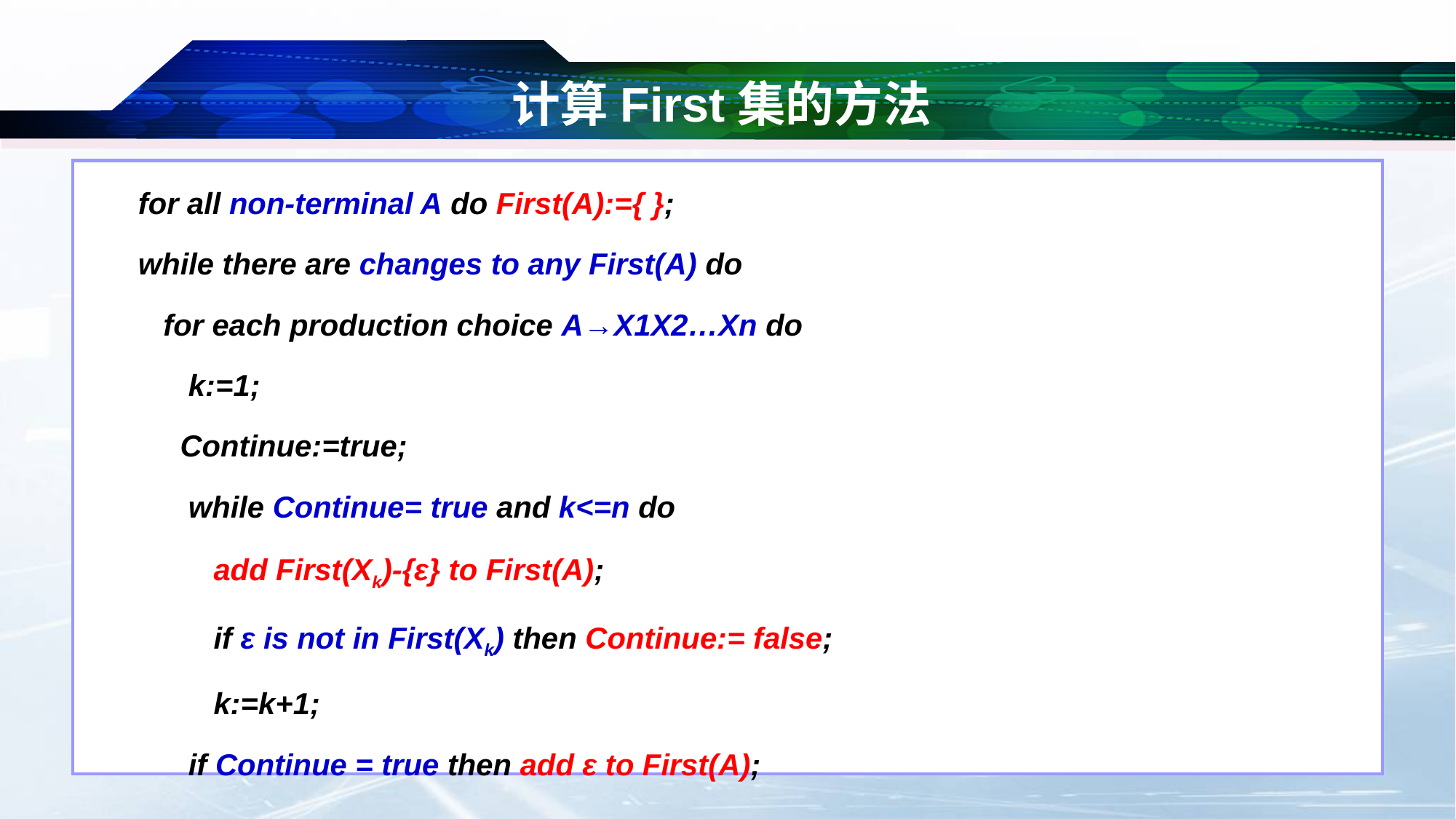

# 计算First集的方法
for all non-terminal A do First(A):={ };
while there are changes to any First(A) do
   for each production choice A→X1X2…Xn do
      k:=1;
     Continue:=true;
      while Continue= true and k<=n do
         add First(Xk)-{ε} to First(A);
         if ε is not in First(Xk) then Continue:= false;
         k:=k+1;
      if Continue = true then add ε to First(A);